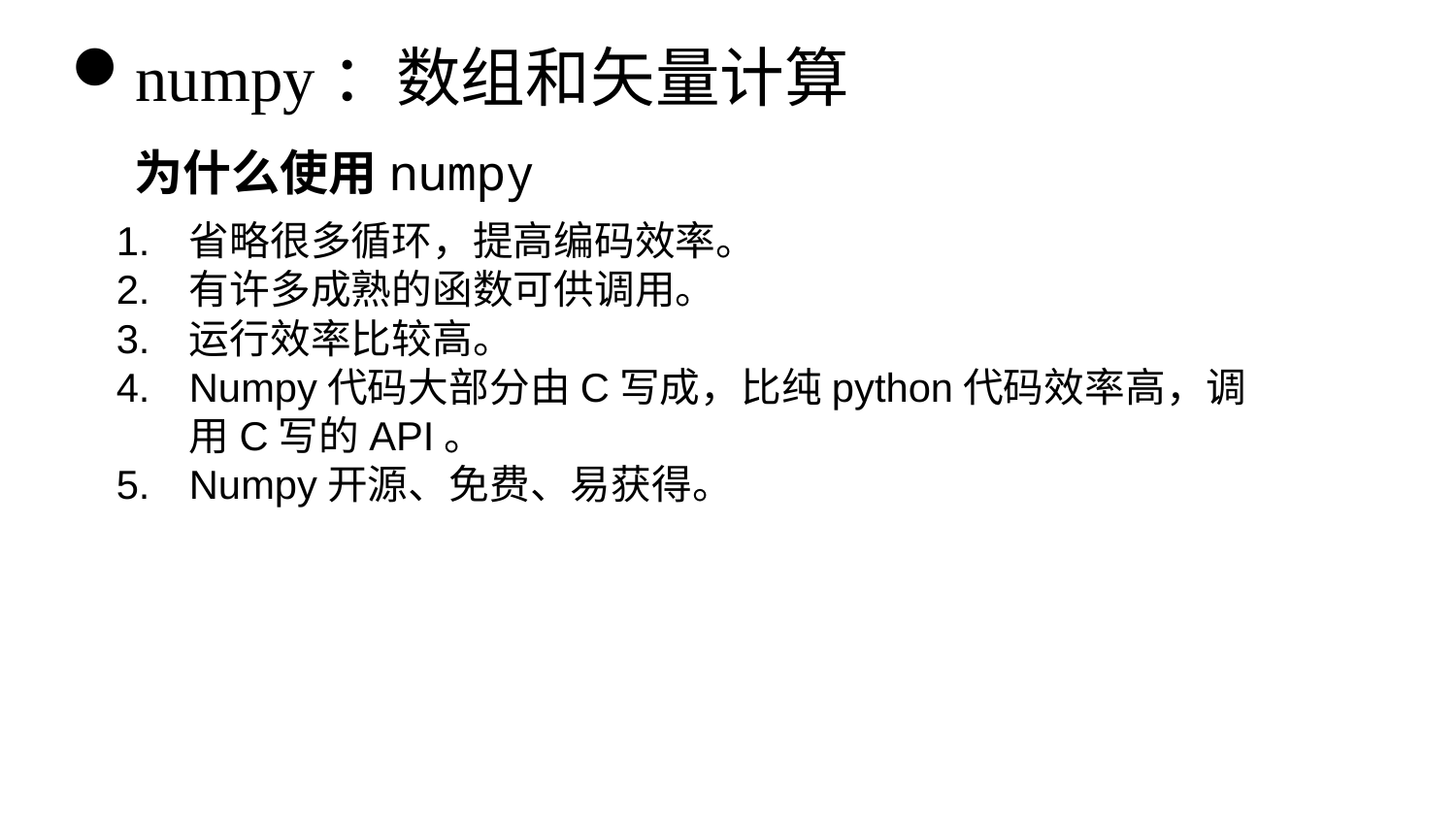

numpy：数组和矢量计算
为什么使用numpy
省略很多循环，提高编码效率。
有许多成熟的函数可供调用。
运行效率比较高。
Numpy代码大部分由C写成，比纯python代码效率高，调用C写的API。
Numpy开源、免费、易获得。
3